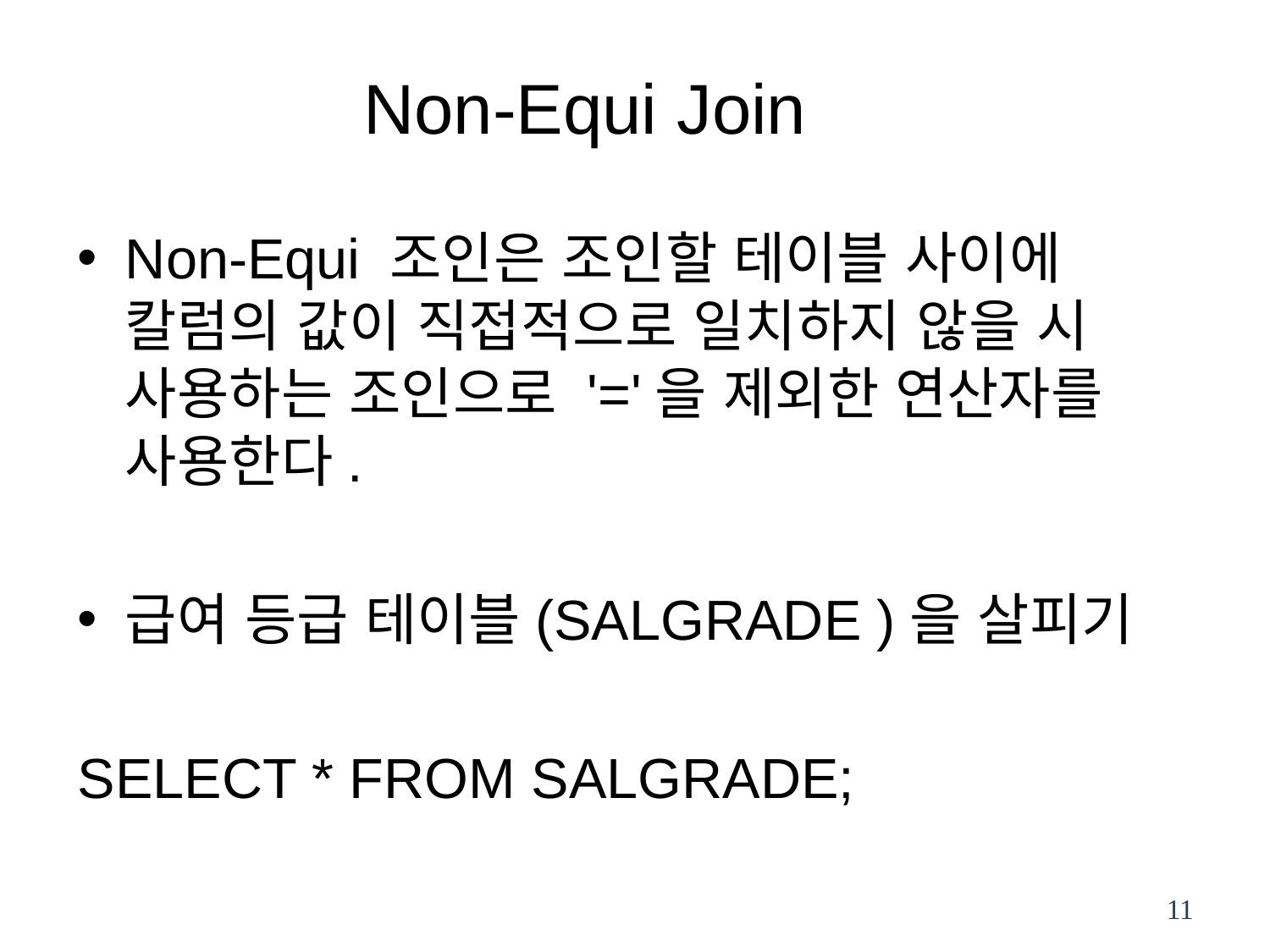

# Non-Equi Join
Non-Equi 조인은 조인할 테이블 사이에 칼럼의 값이 직접적으로 일치하지 않을 시 사용하는 조인으로 '='을 제외한 연산자를 사용한다.

급여 등급 테이블(SALGRADE )을 살피기

SELECT * FROM SALGRADE;

11